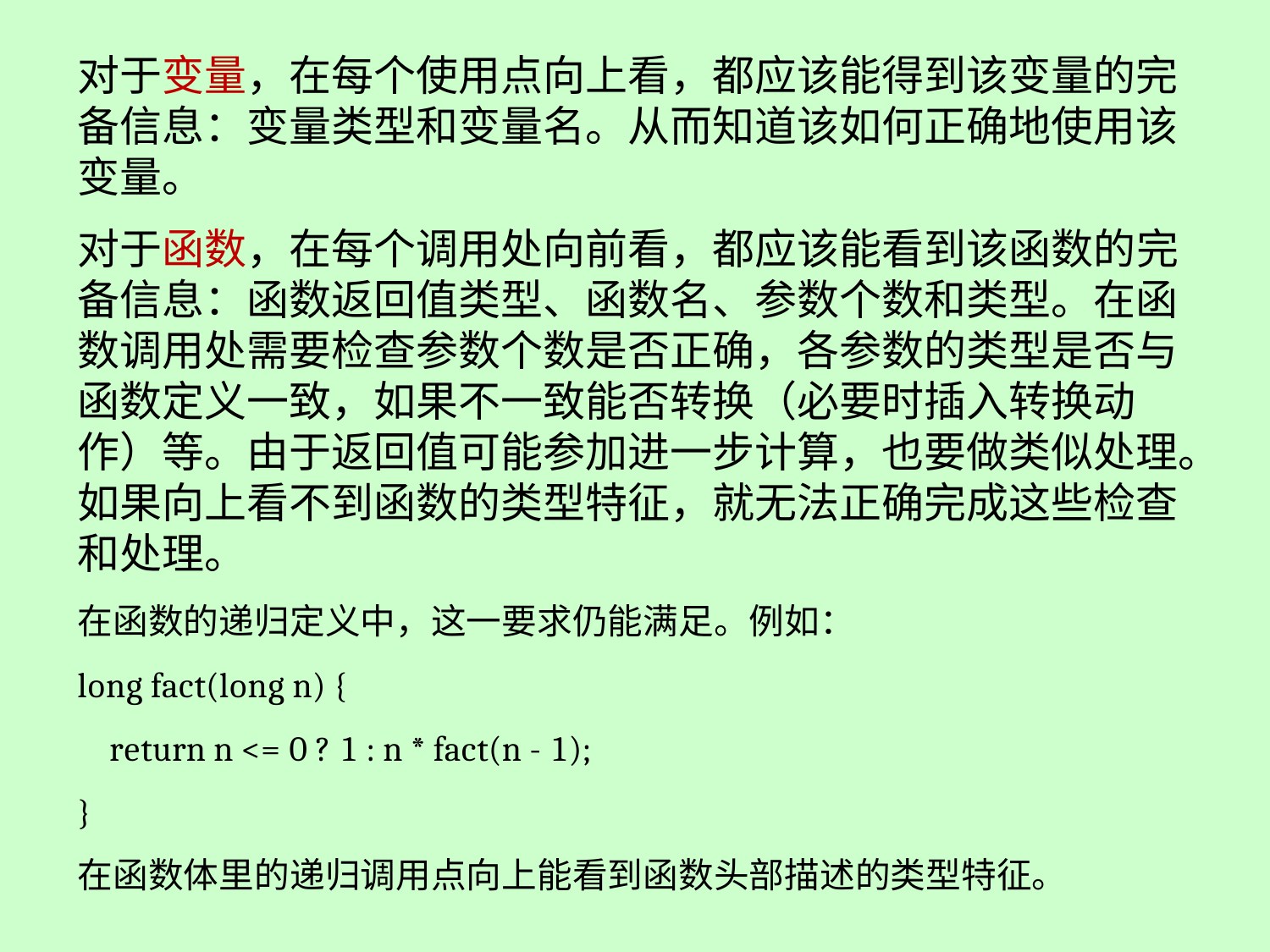

对于变量，在每个使用点向上看，都应该能得到该变量的完备信息：变量类型和变量名。从而知道该如何正确地使用该变量。
对于函数，在每个调用处向前看，都应该能看到该函数的完备信息：函数返回值类型、函数名、参数个数和类型。在函数调用处需要检查参数个数是否正确，各参数的类型是否与函数定义一致，如果不一致能否转换（必要时插入转换动作）等。由于返回值可能参加进一步计算，也要做类似处理。如果向上看不到函数的类型特征，就无法正确完成这些检查和处理。
在函数的递归定义中，这一要求仍能满足。例如：
long fact(long n) {
    return n <= 0 ? 1 : n * fact(n - 1);
}
在函数体里的递归调用点向上能看到函数头部描述的类型特征。
33